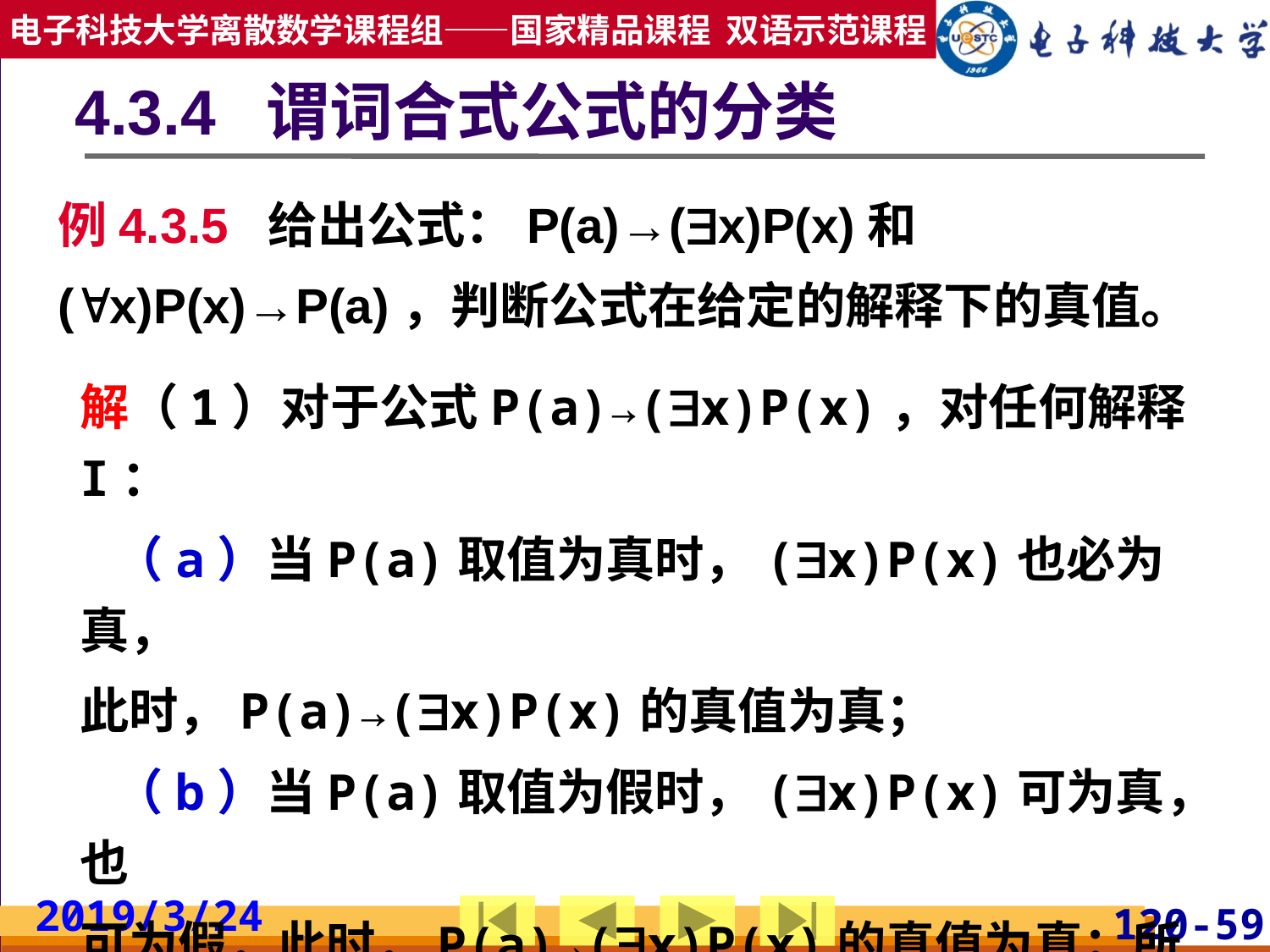

# 4.3.4  谓词合式公式的分类
例4.3.5  给出公式：P(a)→(∃x)P(x)和(∀x)P(x)→P(a)，判断公式在给定的解释下的真值。
解（1）对于公式P(a)→(∃x)P(x)，对任何解释I：
  （a）当P(a)取值为真时，(∃x)P(x)也必为真，
此时，P(a)→(∃x)P(x)的真值为真；
  （b）当P(a)取值为假时，(∃x)P(x)可为真，也
可为假，此时，P(a)→(∃x)P(x)的真值为真；所以，P(a)→(∃x)P(x)在任何情况下的真值恒为真。
2019/3/24